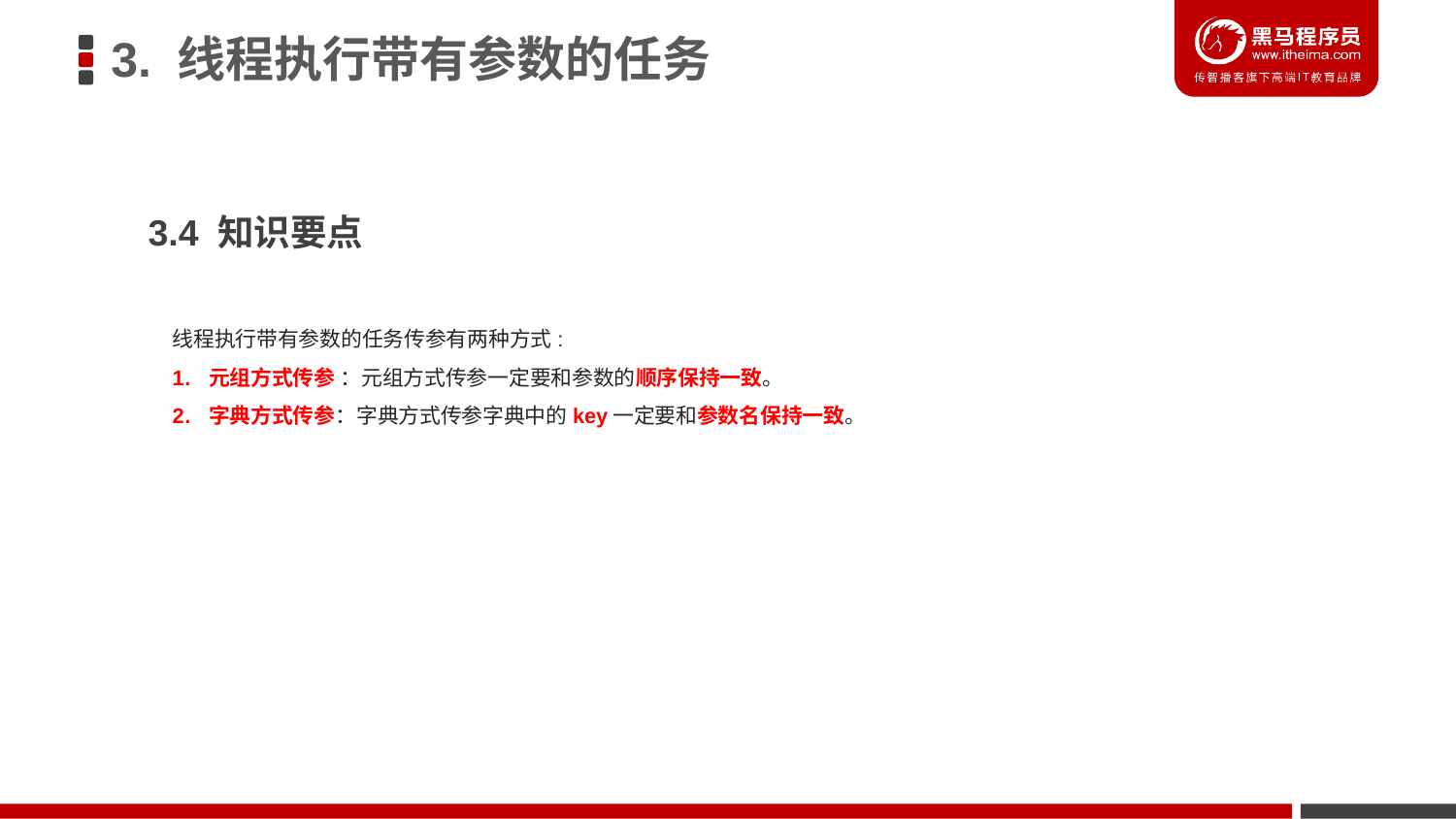

3. 线程执行带有参数的任务
3.4 知识要点
线程执行带有参数的任务传参有两种方式:
元组方式传参 ：元组方式传参一定要和参数的顺序保持一致。
字典方式传参：字典方式传参字典中的key一定要和参数名保持一致。